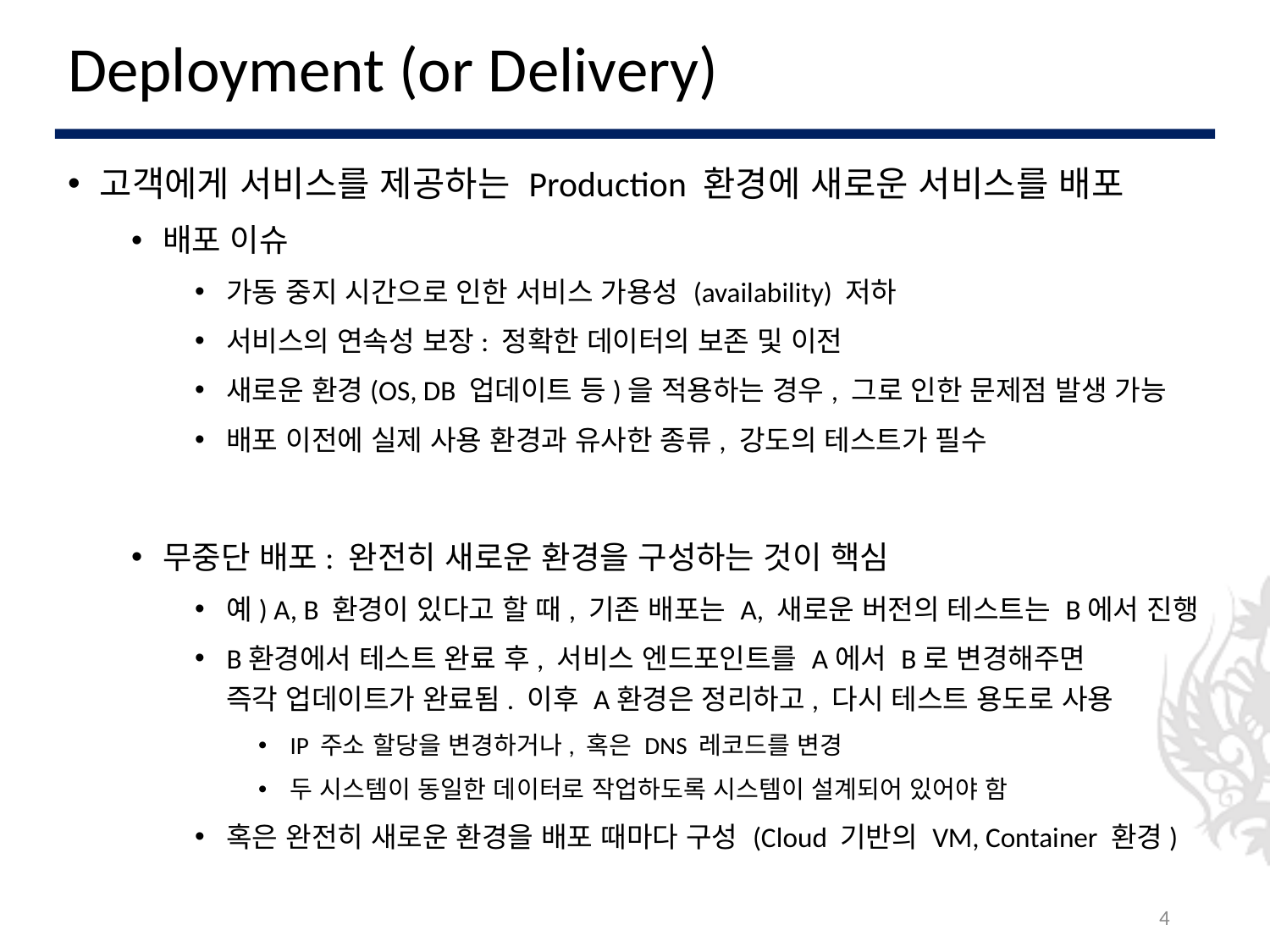

# Deployment (or Delivery)
고객에게 서비스를 제공하는 Production 환경에 새로운 서비스를 배포
배포 이슈
가동 중지 시간으로 인한 서비스 가용성 (availability) 저하
서비스의 연속성 보장: 정확한 데이터의 보존 및 이전
새로운 환경(OS, DB 업데이트 등)을 적용하는 경우, 그로 인한 문제점 발생 가능
배포 이전에 실제 사용 환경과 유사한 종류, 강도의 테스트가 필수

무중단 배포: 완전히 새로운 환경을 구성하는 것이 핵심
예) A, B 환경이 있다고 할 때, 기존 배포는 A, 새로운 버전의 테스트는 B에서 진행
B환경에서 테스트 완료 후, 서비스 엔드포인트를 A에서 B로 변경해주면
즉각 업데이트가 완료됨. 이후 A환경은 정리하고, 다시 테스트 용도로 사용
IP 주소 할당을 변경하거나, 혹은 DNS 레코드를 변경
두 시스템이 동일한 데이터로 작업하도록 시스템이 설계되어 있어야 함
혹은 완전히 새로운 환경을 배포 때마다 구성 (Cloud 기반의 VM, Container 환경)

4